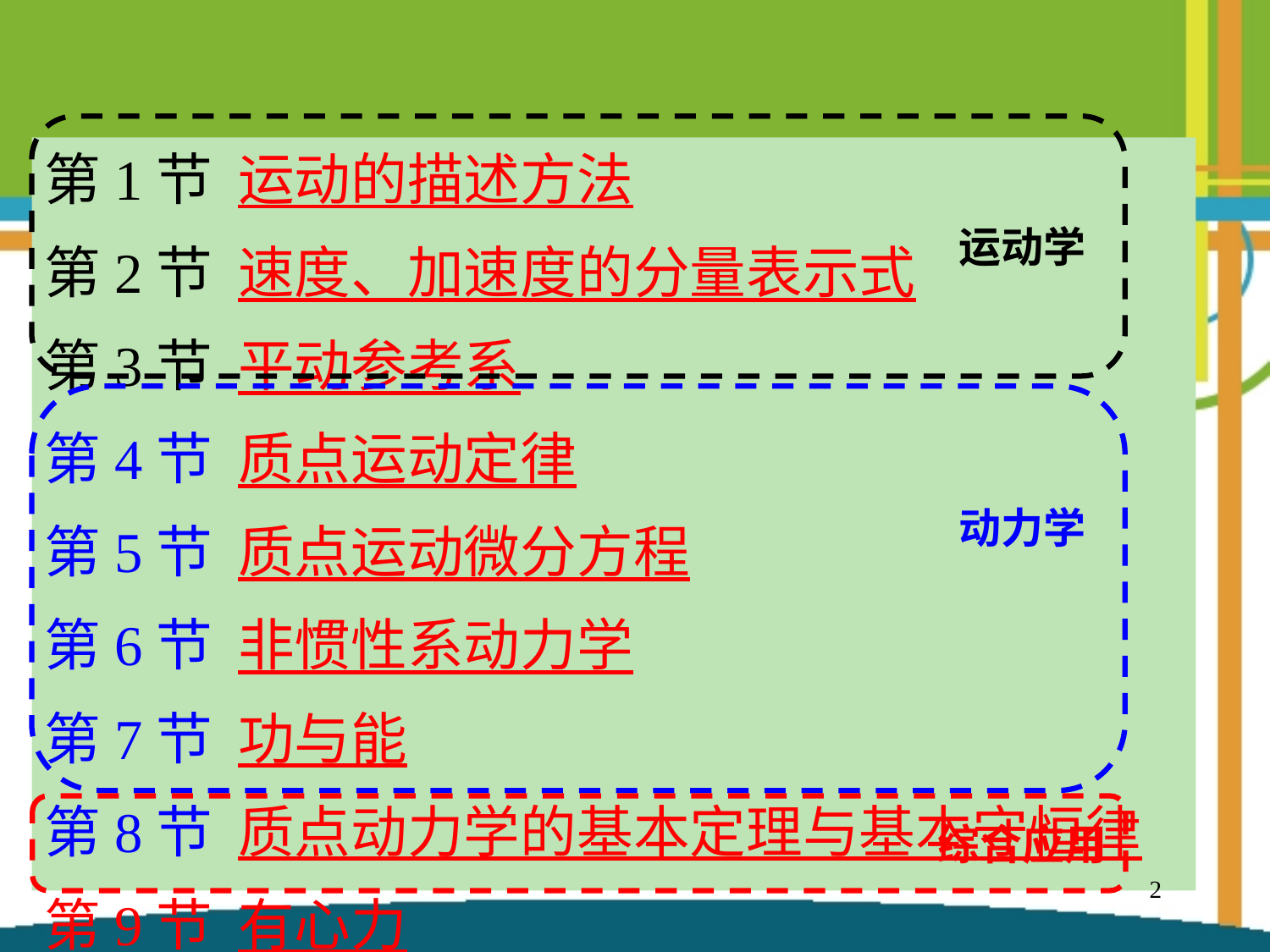

运动学
第1节  运动的描述方法
第2节  速度、加速度的分量表示式
第3节  平动参考系
第4节  质点运动定律
第5节  质点运动微分方程
第6节  非惯性系动力学
第7节  功与能
第8节  质点动力学的基本定理与基本守恒律
第9节  有心力

动力学

综合应用
2